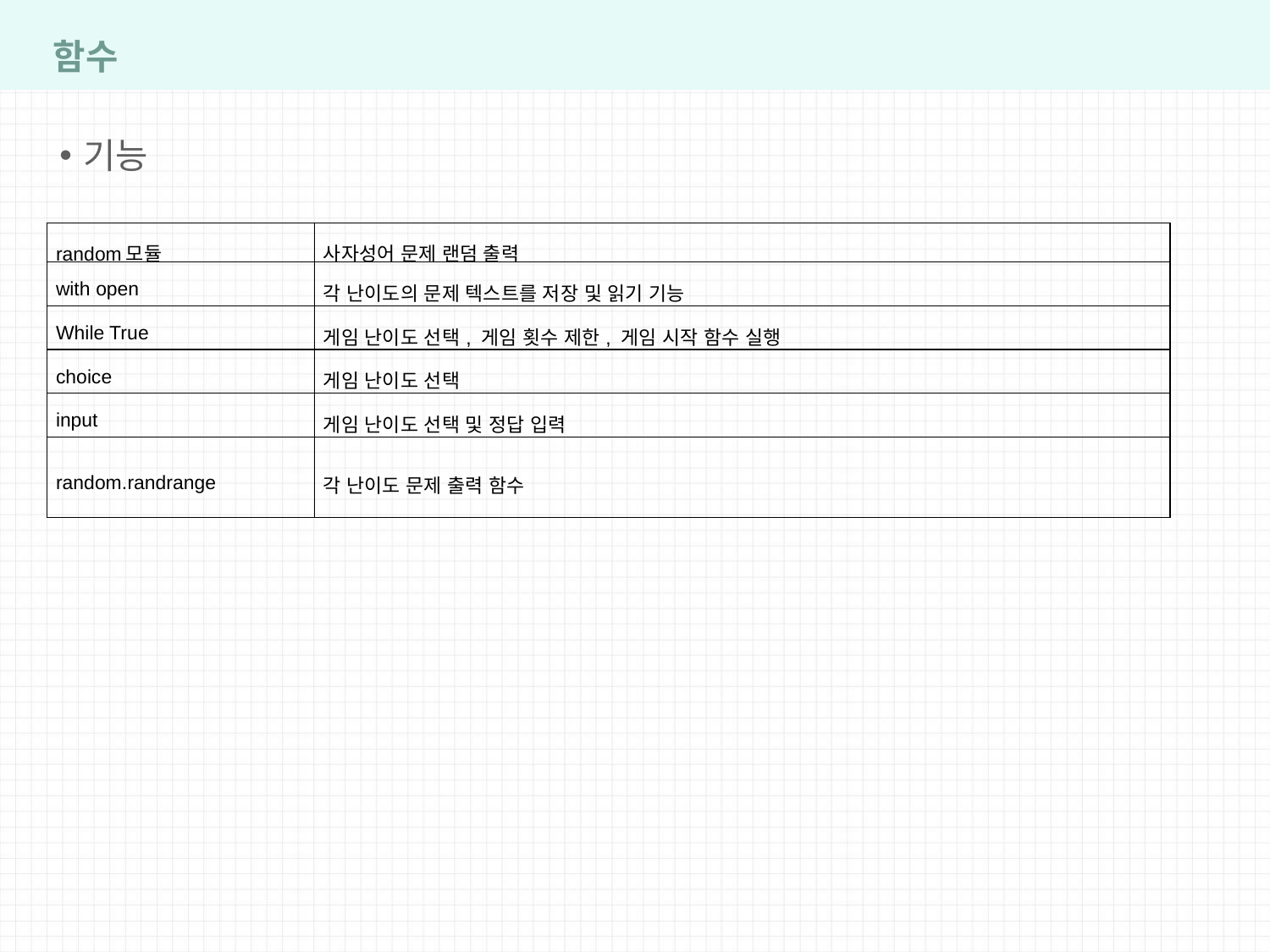

함수
기능

| random모듈 | 사자성어 문제 랜덤 출력 |
| --- | --- |
| with open | 각 난이도의 문제 텍스트를 저장 및 읽기 기능 |
| While True | 게임 난이도 선택, 게임 횟수 제한, 게임 시작 함수 실행 |
| choice | 게임 난이도 선택 |
| input | 게임 난이도 선택 및 정답 입력 |
| random.randrange | 각 난이도 문제 출력 함수 |